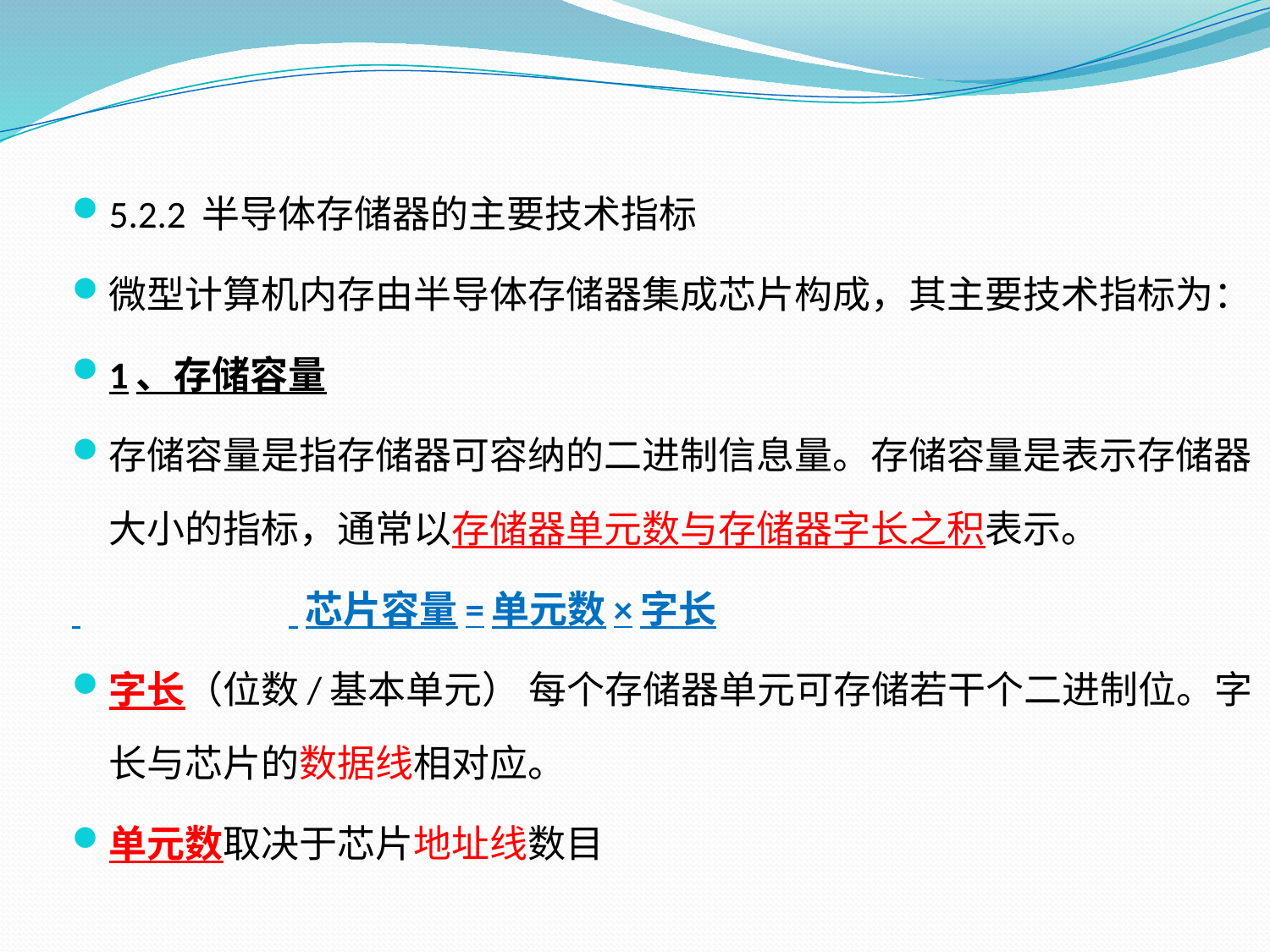

5.2.2 半导体存储器的主要技术指标
微型计算机内存由半导体存储器集成芯片构成，其主要技术指标为：
1、存储容量
存储容量是指存储器可容纳的二进制信息量。存储容量是表示存储器大小的指标，通常以存储器单元数与存储器字长之积表示。
                          芯片容量=单元数×字长
字长（位数/基本单元） 每个存储器单元可存储若干个二进制位。字长与芯片的数据线相对应。
单元数取决于芯片地址线数目